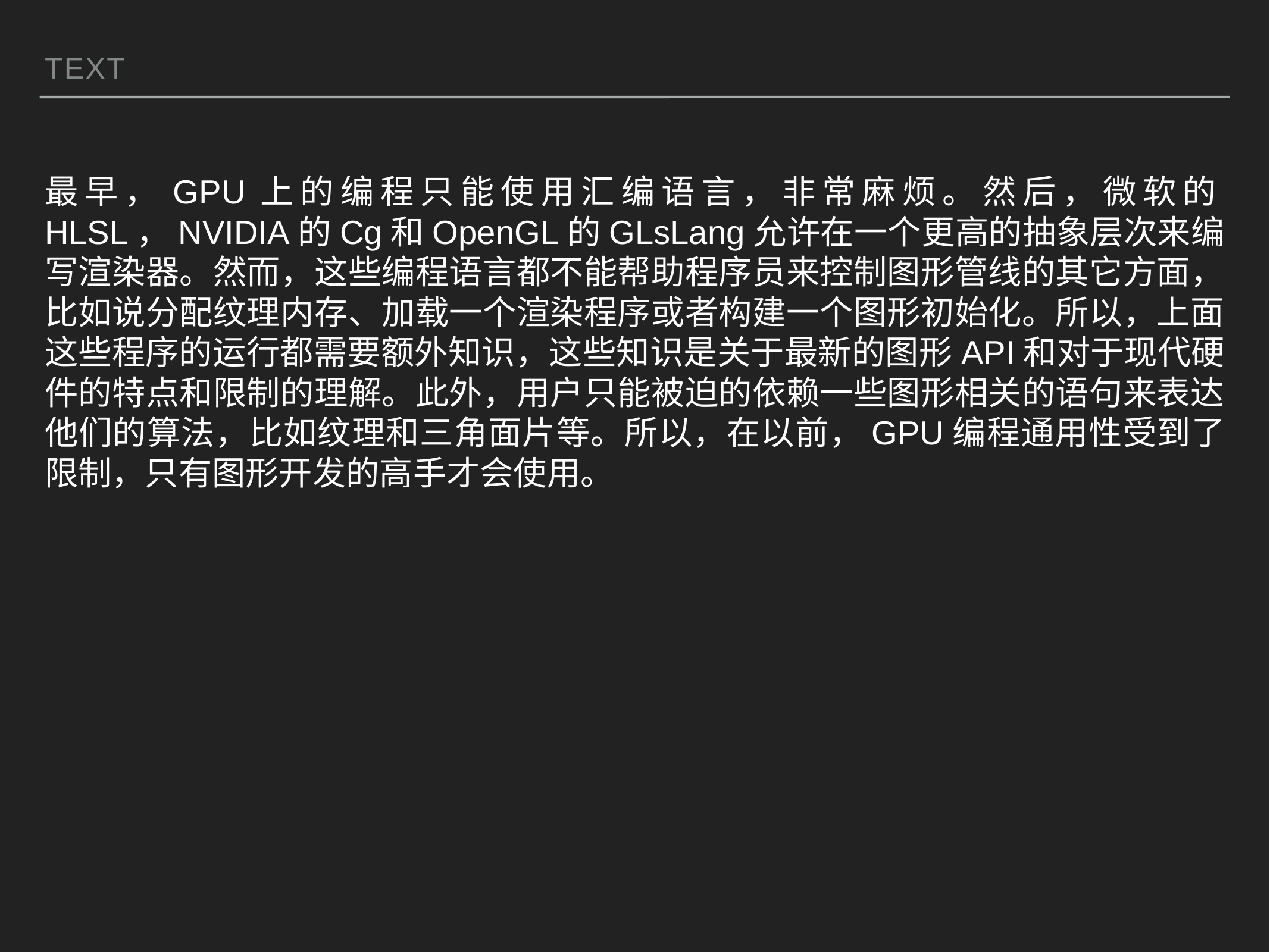

Text
最早，GPU上的编程只能使用汇编语言，非常麻烦。然后，微软的HLSL，NVIDIA的Cg和OpenGL的GLsLang允许在一个更高的抽象层次来编写渲染器。然而，这些编程语言都不能帮助程序员来控制图形管线的其它方面，比如说分配纹理内存、加载一个渲染程序或者构建一个图形初始化。所以，上面这些程序的运行都需要额外知识，这些知识是关于最新的图形API和对于现代硬件的特点和限制的理解。此外，用户只能被迫的依赖一些图形相关的语句来表达他们的算法，比如纹理和三角面片等。所以，在以前，GPU编程通用性受到了限制，只有图形开发的高手才会使用。